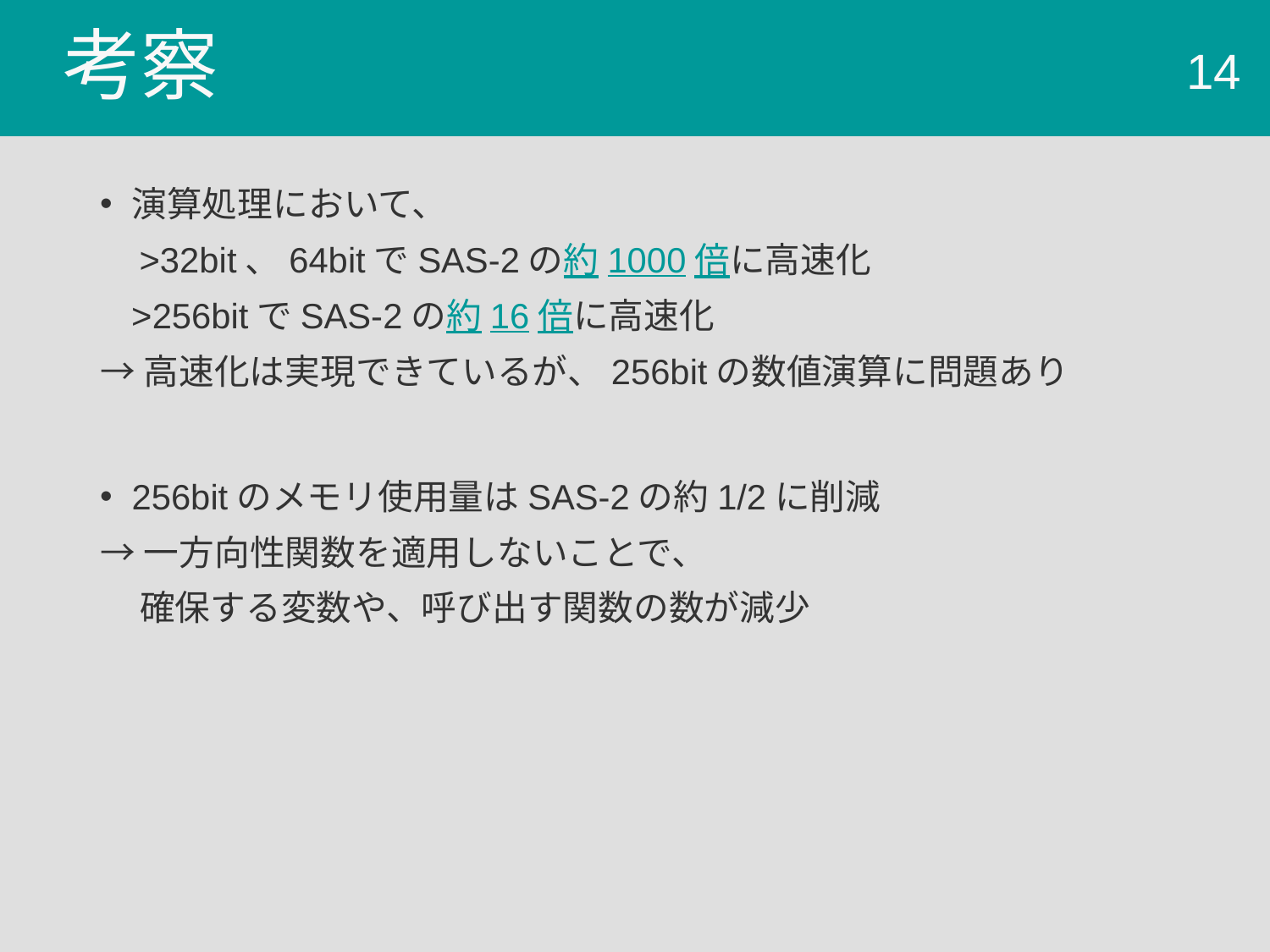

# 考察
14
演算処理において、
　>32bit、64bitでSAS-2の約1000倍に高速化
    >256bitでSAS-2の約16倍に高速化
→高速化は実現できているが、256bitの数値演算に問題あり

256bitのメモリ使用量はSAS-2の約1/2に削減
→一方向性関数を適用しないことで、
    確保する変数や、呼び出す関数の数が減少